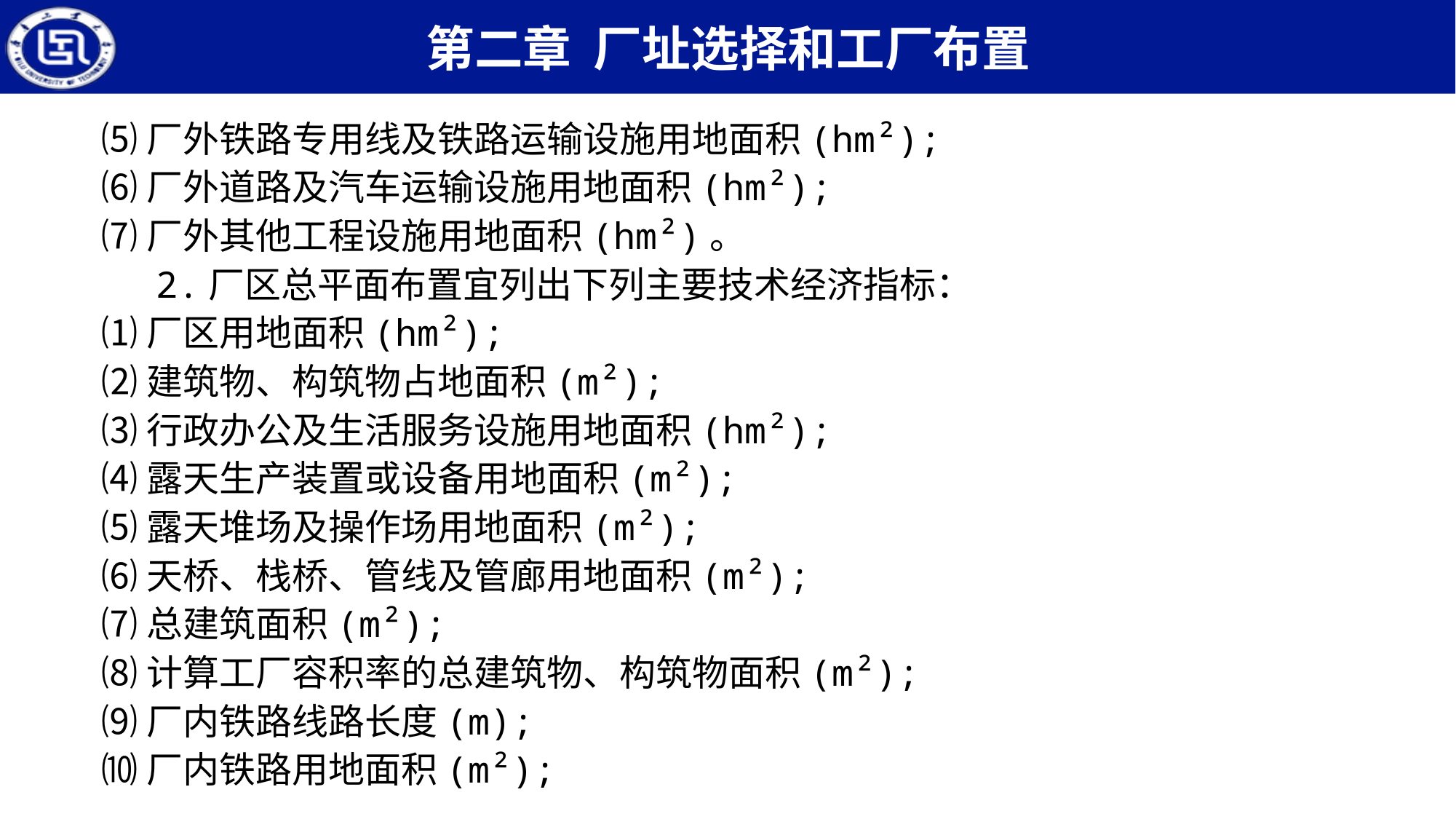

⑸厂外铁路专用线及铁路运输设施用地面积(hm²);
    ⑹厂外道路及汽车运输设施用地面积(hm²);
    ⑺厂外其他工程设施用地面积(hm²)。
    2.厂区总平面布置宜列出下列主要技术经济指标：
    ⑴厂区用地面积(hm²);
    ⑵建筑物、构筑物占地面积(m²);
    ⑶行政办公及生活服务设施用地面积(hm²);
    ⑷露天生产装置或设备用地面积(m²);
    ⑸露天堆场及操作场用地面积(m²);
    ⑹天桥、栈桥、管线及管廊用地面积(m²);
    ⑺总建筑面积(m²);
    ⑻计算工厂容积率的总建筑物、构筑物面积(m²);
    ⑼厂内铁路线路长度(m);
    ⑽厂内铁路用地面积(m²);